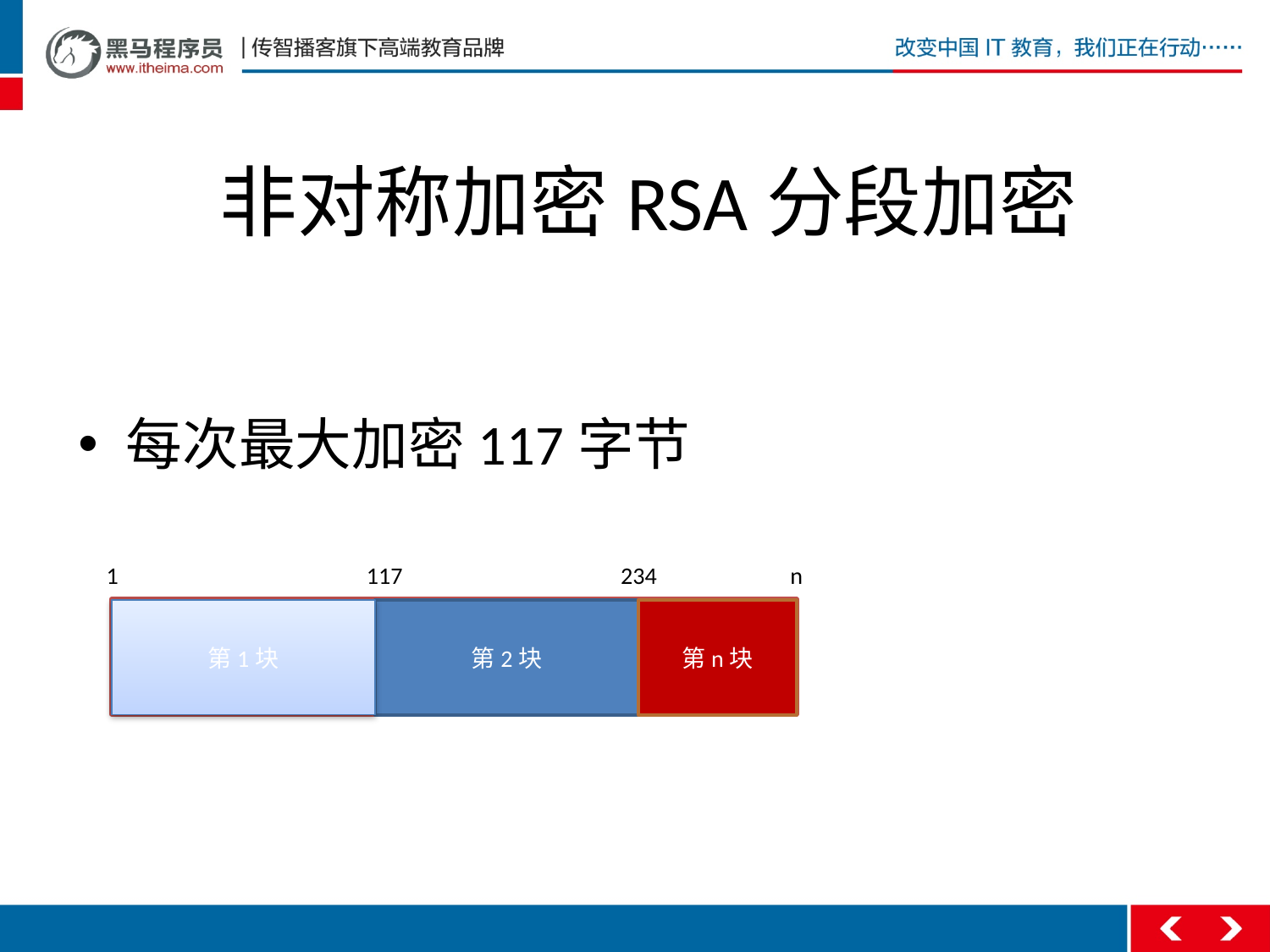

# 非对称加密RSA分段加密

每次最大加密117字节
1
117
234
n

第1块
第2块
第n块